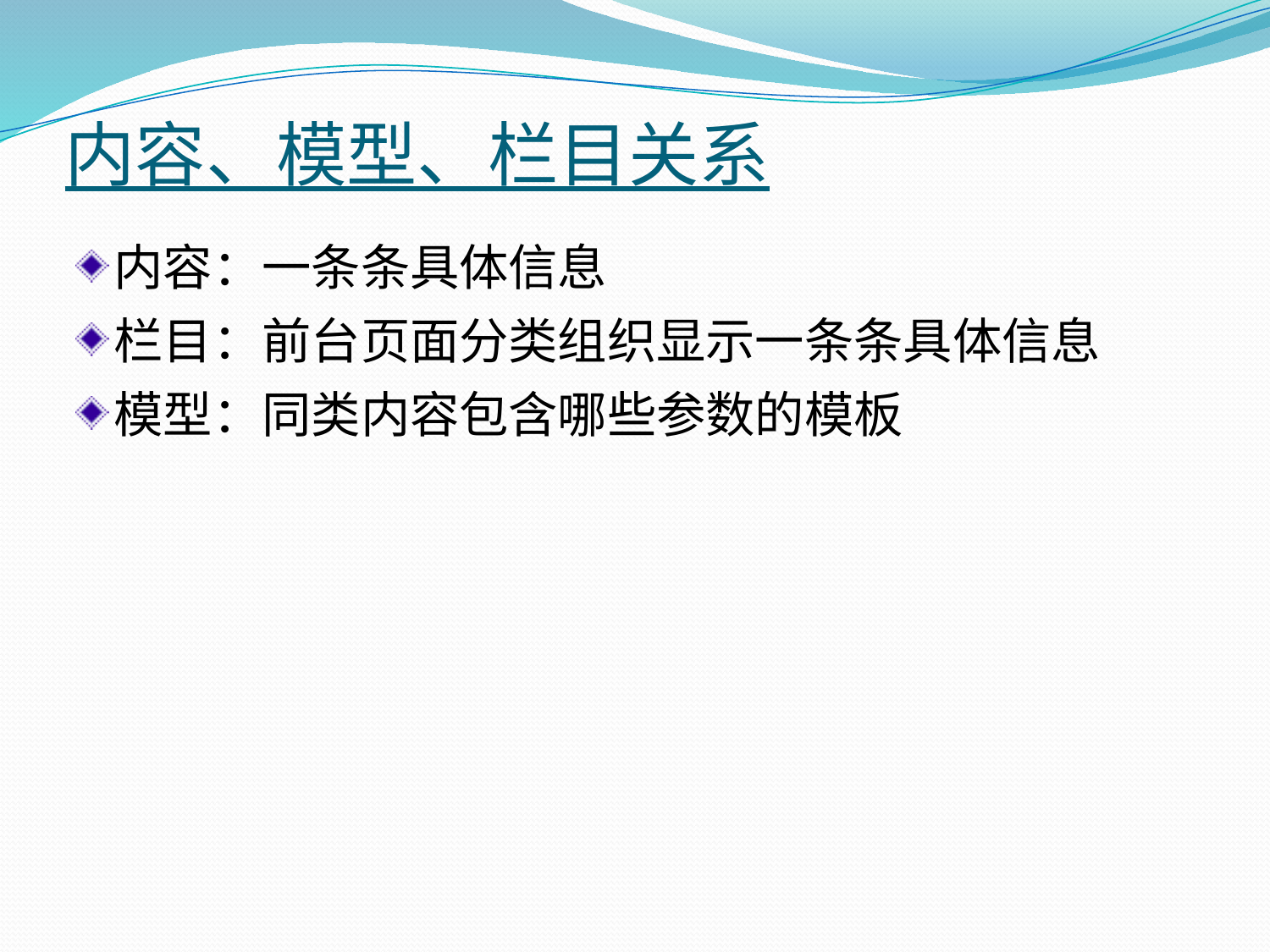

# 内容、模型、栏目关系
内容：一条条具体信息
栏目：前台页面分类组织显示一条条具体信息
模型：同类内容包含哪些参数的模板